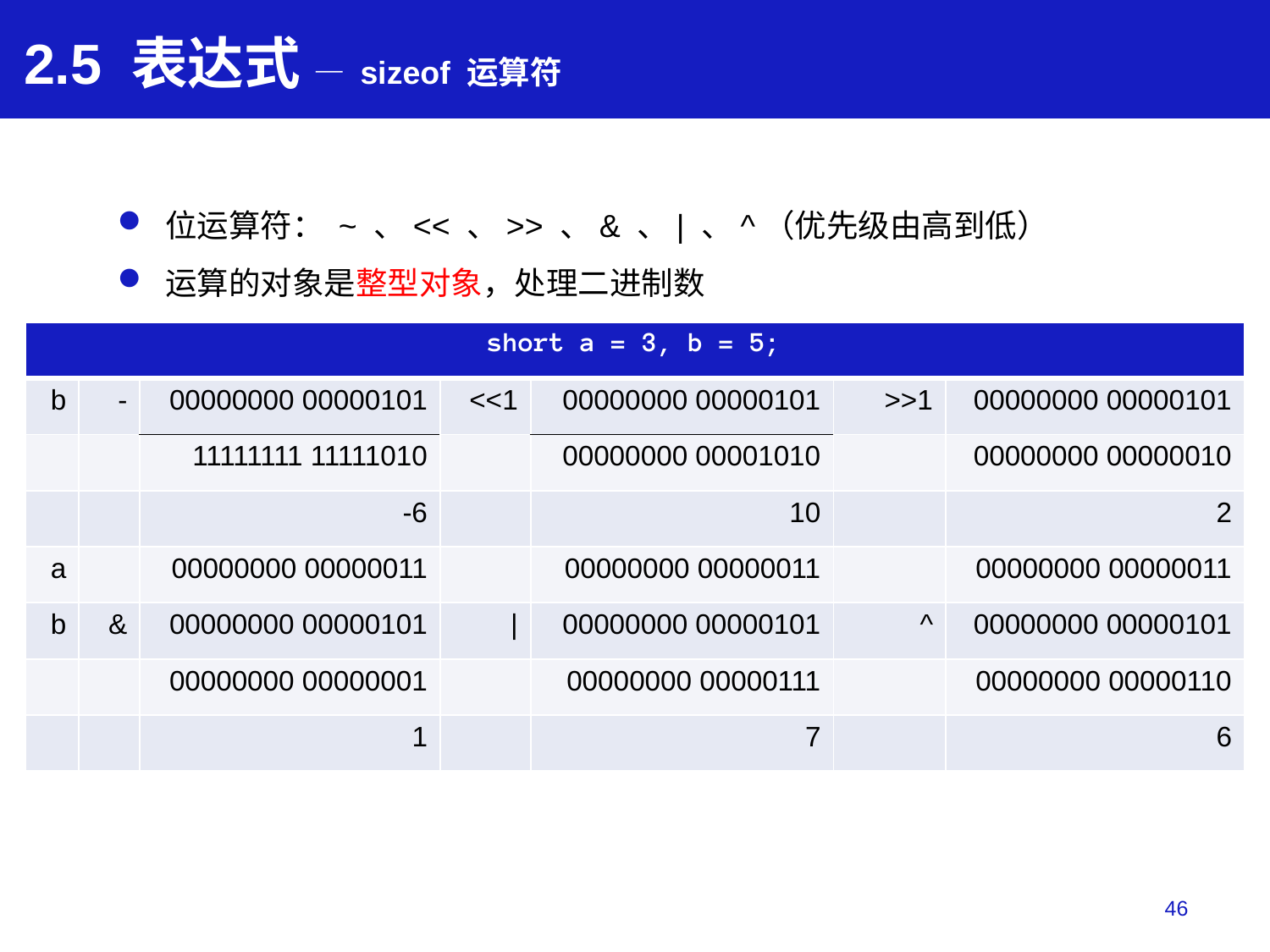

2.5 表达式 — sizeof 运算符
位运算符： ~ 、<< 、>> 、& 、| 、^（优先级由高到低）
运算的对象是整型对象，处理二进制数
| short a = 3, b = 5; |  |  |  |  |  |  |
| --- | --- | --- | --- | --- | --- | --- |
| b | - | 00000000 00000101 | <<1 | 00000000 00000101 | >>1 | 00000000 00000101 |
|  |  | 11111111 11111010 |  | 00000000 00001010 |  | 00000000 00000010 |
|  |  | -6 |  | 10 |  | 2 |
| a |  | 00000000 00000011 |  | 00000000 00000011 |  | 00000000 00000011 |
| b | & | 00000000 00000101 | | | 00000000 00000101 | ^ | 00000000 00000101 |
|  |  | 00000000 00000001 |  | 00000000 00000111 |  | 00000000 00000110 |
|  |  | 1 |  | 7 |  | 6 |
46